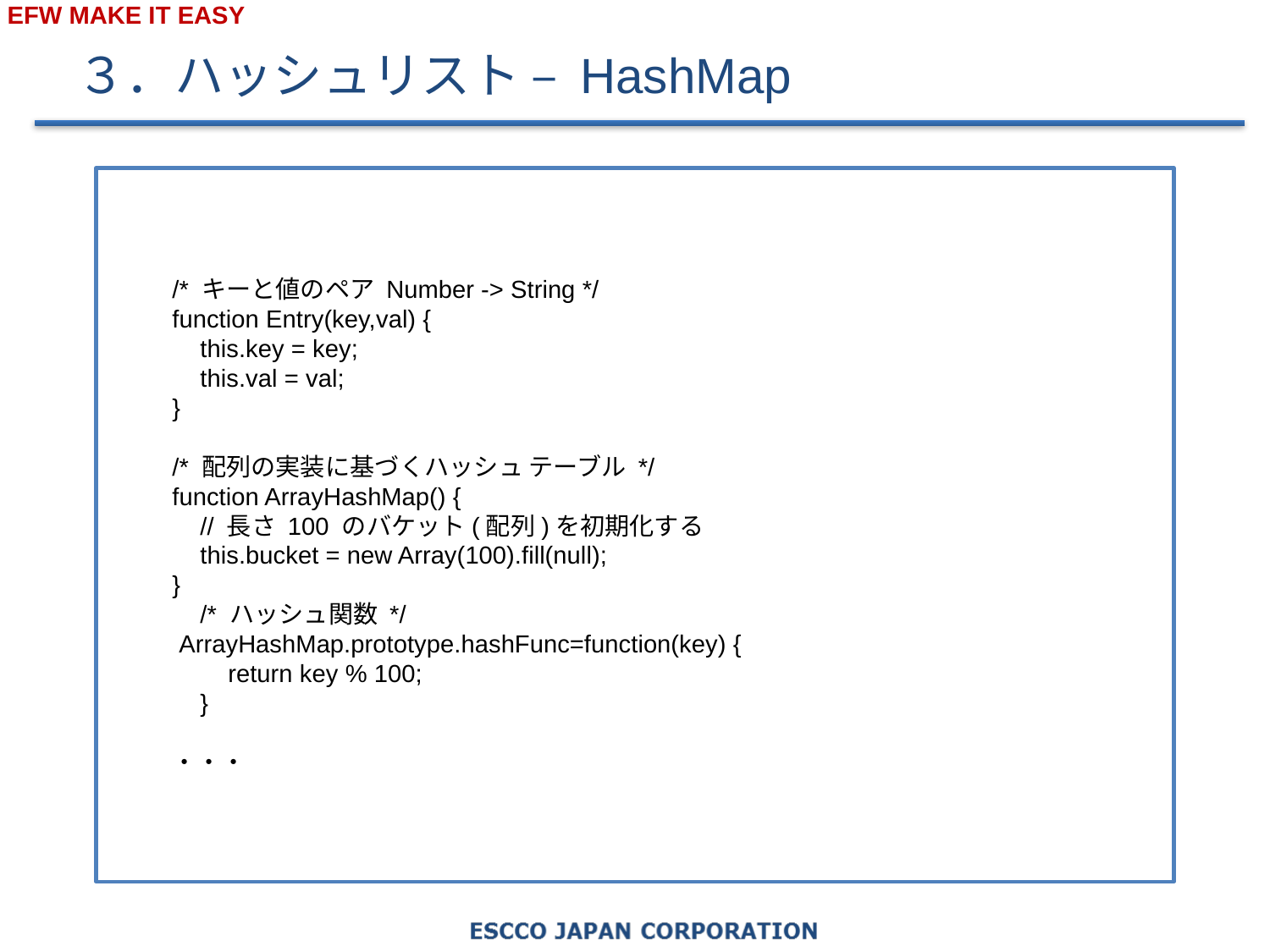

# ３．ハッシュリスト – HashMap
/* キーと値のペア Number -> String */
function Entry(key,val) {
    this.key = key;
    this.val = val;
}

/* 配列の実装に基づくハッシュ テーブル */
function ArrayHashMap() {
    // 長さ 100 のバケット(配列)を初期化する
    this.bucket = new Array(100).fill(null);
}
    /* ハッシュ関数 */
 ArrayHashMap.prototype.hashFunc=function(key) {
        return key % 100;
    }

・・・